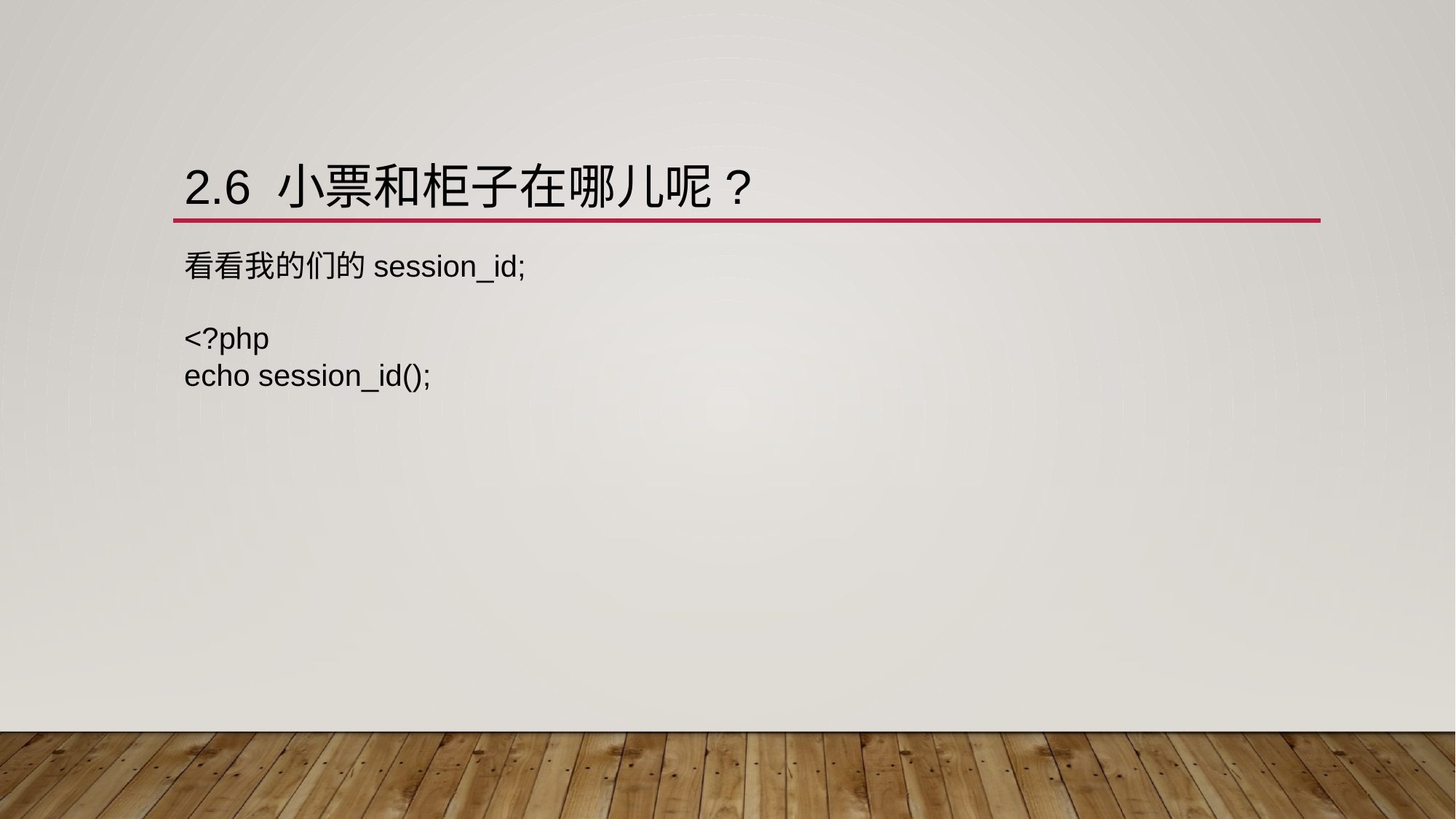

# 2.6 小票和柜子在哪儿呢?
看看我的们的session_id;

<?php
echo session_id();